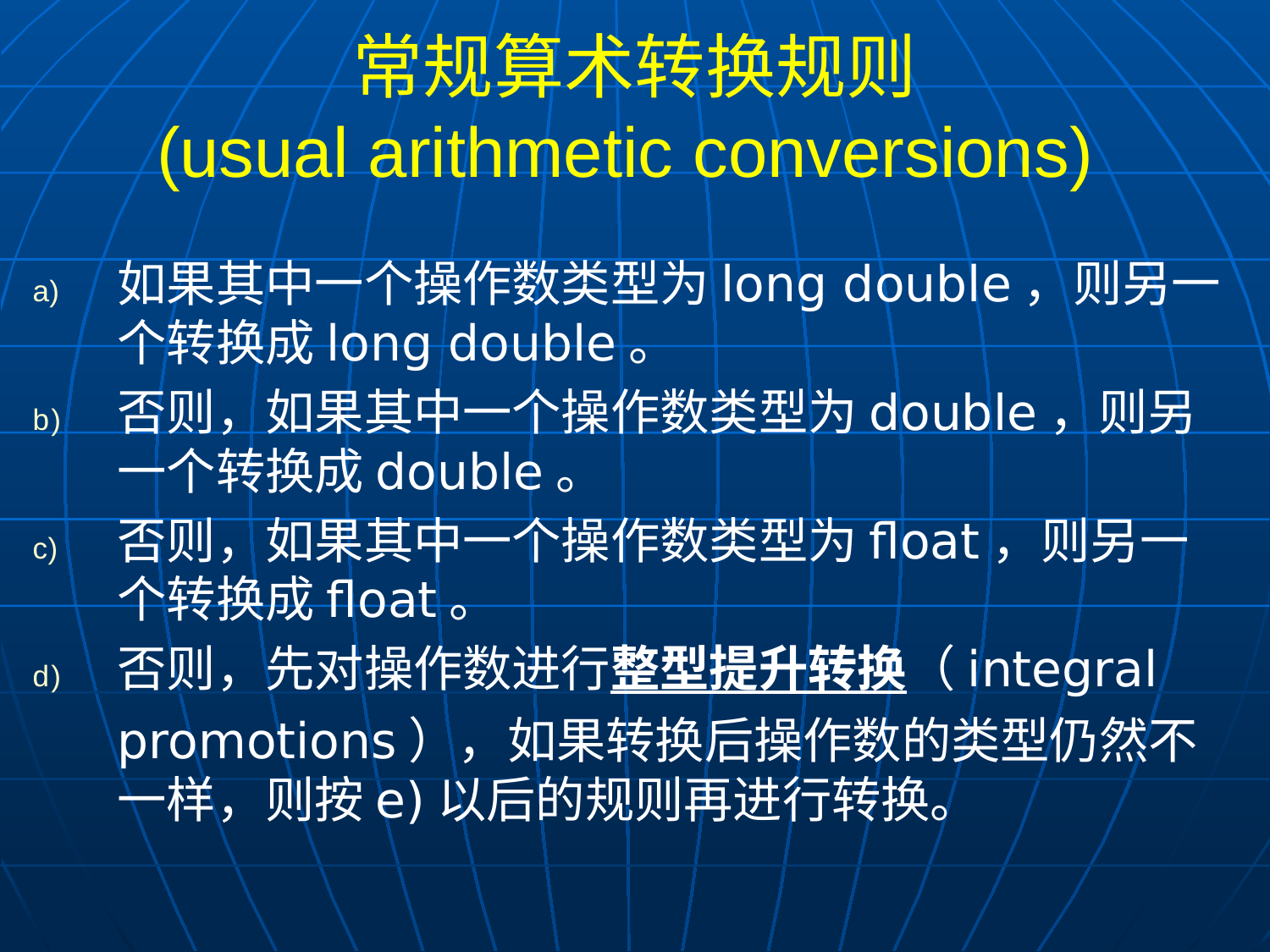

# 常规算术转换规则 (usual arithmetic conversions)
如果其中一个操作数类型为long double，则另一个转换成long double。
否则，如果其中一个操作数类型为double，则另一个转换成double。
否则，如果其中一个操作数类型为float，则另一个转换成float。
否则，先对操作数进行整型提升转换（integral promotions），如果转换后操作数的类型仍然不一样，则按e)以后的规则再进行转换。